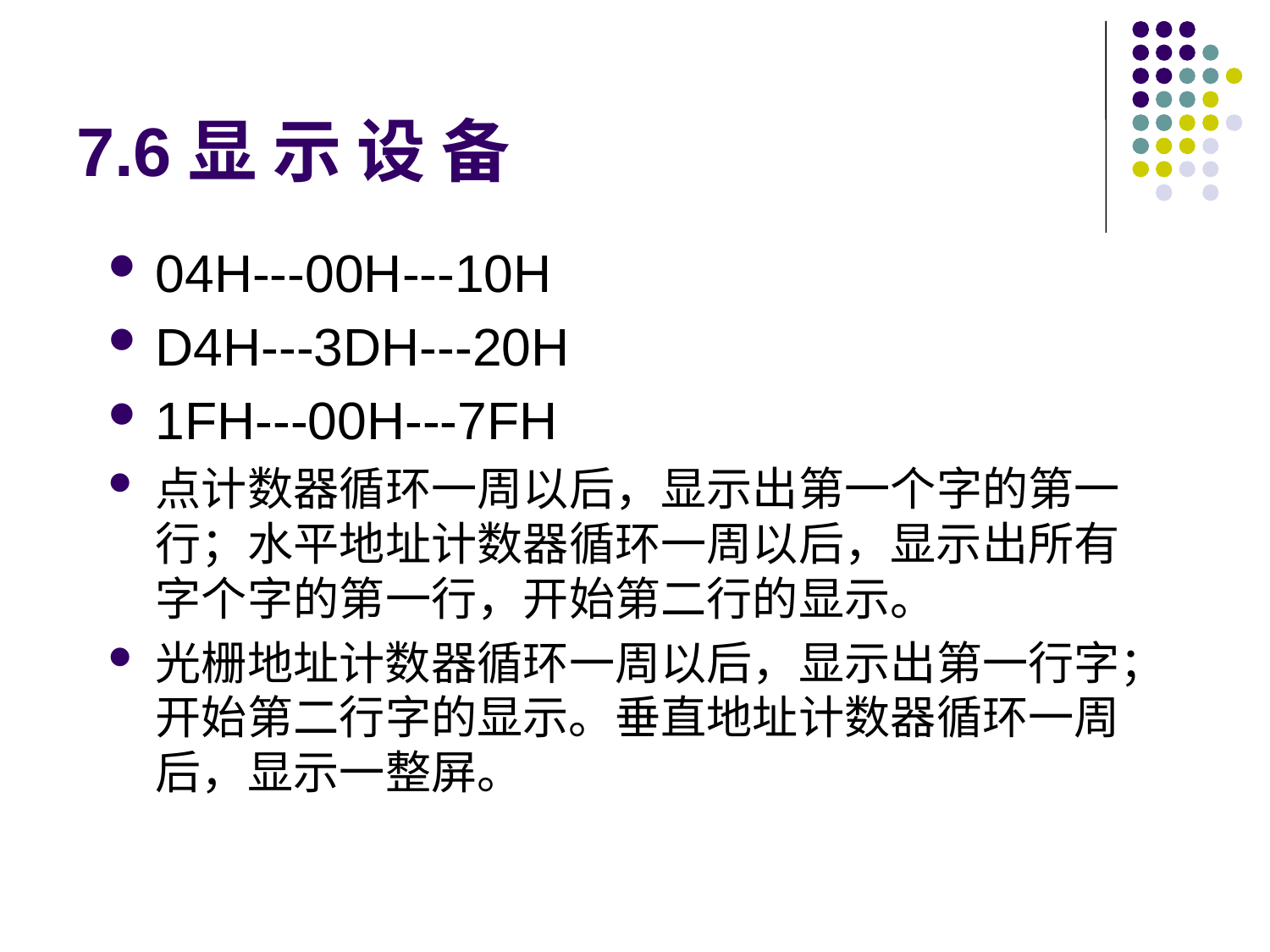

# 7.6显 示 设 备
04H---00H---10H
D4H---3DH---20H
1FH---00H---7FH
点计数器循环一周以后，显示出第一个字的第一行；水平地址计数器循环一周以后，显示出所有字个字的第一行，开始第二行的显示。
光栅地址计数器循环一周以后，显示出第一行字；开始第二行字的显示。垂直地址计数器循环一周后，显示一整屏。
56